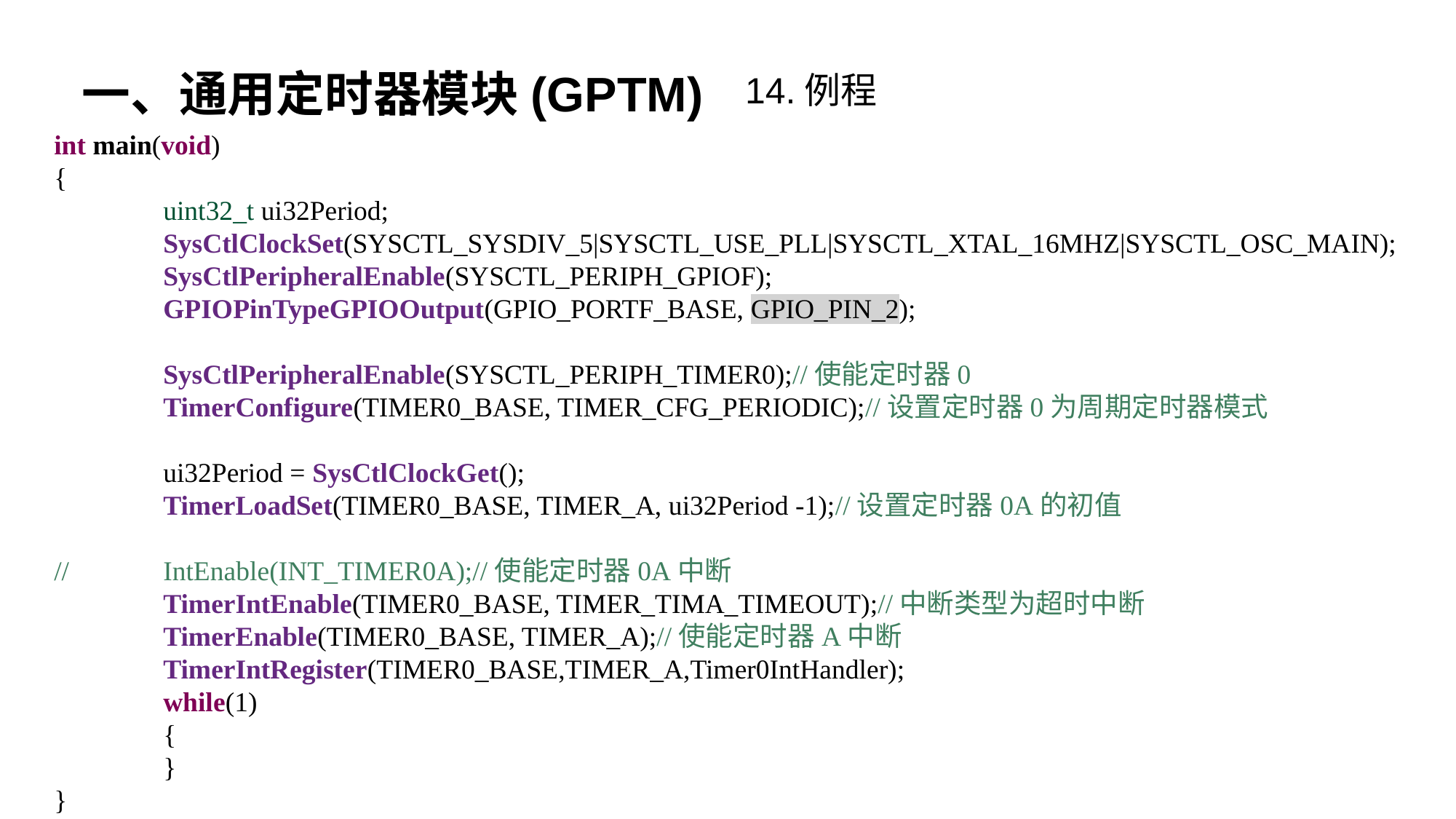

一、通用定时器模块(GPTM)
14.例程
int main(void)
{
	uint32_t ui32Period;
	SysCtlClockSet(SYSCTL_SYSDIV_5|SYSCTL_USE_PLL|SYSCTL_XTAL_16MHZ|SYSCTL_OSC_MAIN);
	SysCtlPeripheralEnable(SYSCTL_PERIPH_GPIOF);
	GPIOPinTypeGPIOOutput(GPIO_PORTF_BASE, GPIO_PIN_2);

	SysCtlPeripheralEnable(SYSCTL_PERIPH_TIMER0);//使能定时器0
	TimerConfigure(TIMER0_BASE, TIMER_CFG_PERIODIC);//设置定时器0为周期定时器模式

	ui32Period = SysCtlClockGet();
	TimerLoadSet(TIMER0_BASE, TIMER_A, ui32Period -1);//设置定时器0A的初值

//	IntEnable(INT_TIMER0A);//使能定时器0A中断
	TimerIntEnable(TIMER0_BASE, TIMER_TIMA_TIMEOUT);//中断类型为超时中断
	TimerEnable(TIMER0_BASE, TIMER_A);//使能定时器A中断
	TimerIntRegister(TIMER0_BASE,TIMER_A,Timer0IntHandler);
	while(1)
	{
	}
}